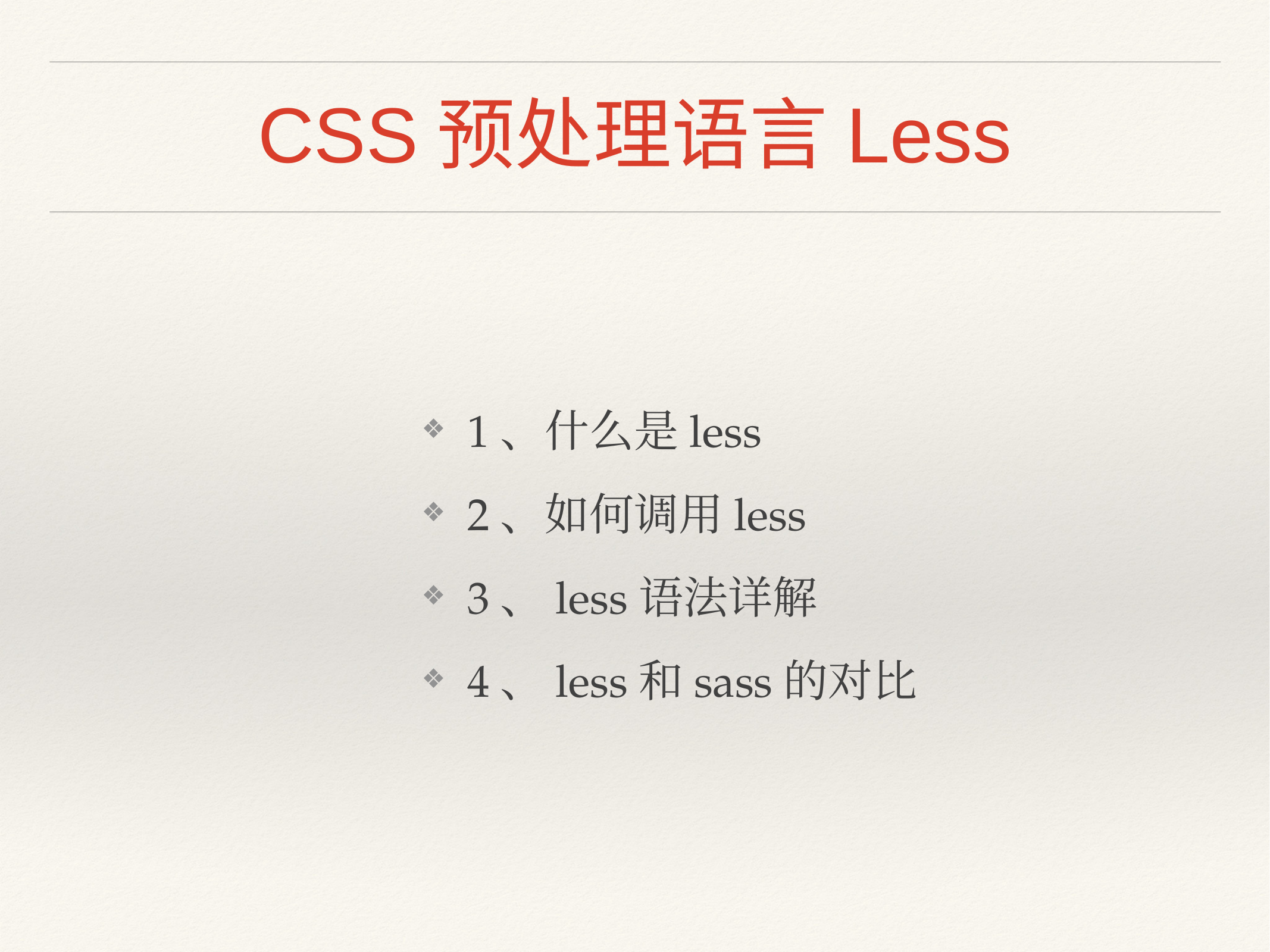

# CSS预处理语言Less
1、什么是less
2、如何调用less
3、less语法详解
4、less和sass的对比
2